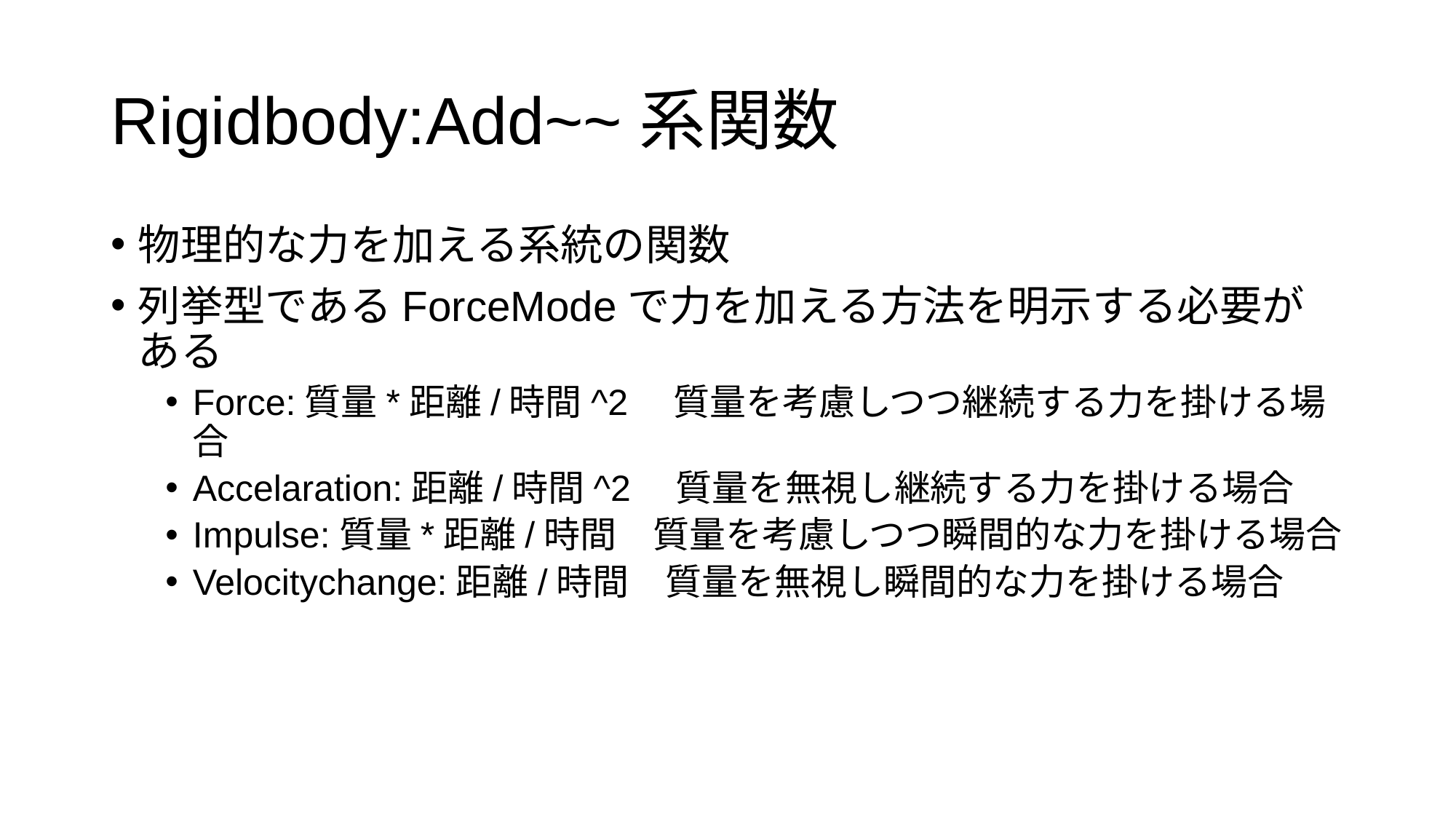

# Rigidbody:Add~~系関数
物理的な力を加える系統の関数
列挙型であるForceModeで力を加える方法を明示する必要がある
Force:質量*距離/時間^2　質量を考慮しつつ継続する力を掛ける場合
Accelaration:距離/時間^2　質量を無視し継続する力を掛ける場合
Impulse:質量*距離/時間　質量を考慮しつつ瞬間的な力を掛ける場合
Velocitychange:距離/時間　質量を無視し瞬間的な力を掛ける場合